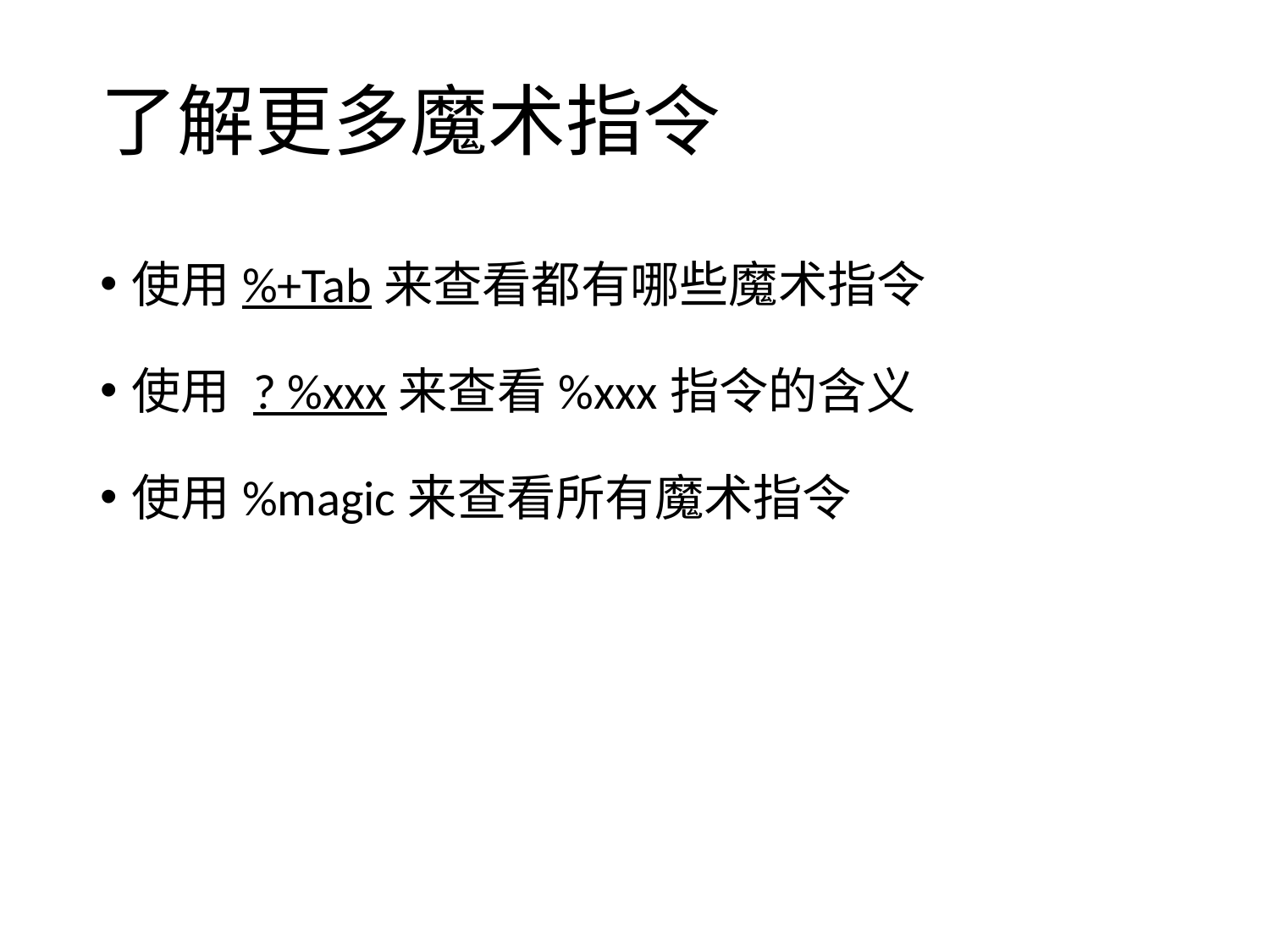

# 了解更多魔术指令
使用%+Tab来查看都有哪些魔术指令
使用 ? %xxx来查看%xxx指令的含义
使用%magic来查看所有魔术指令